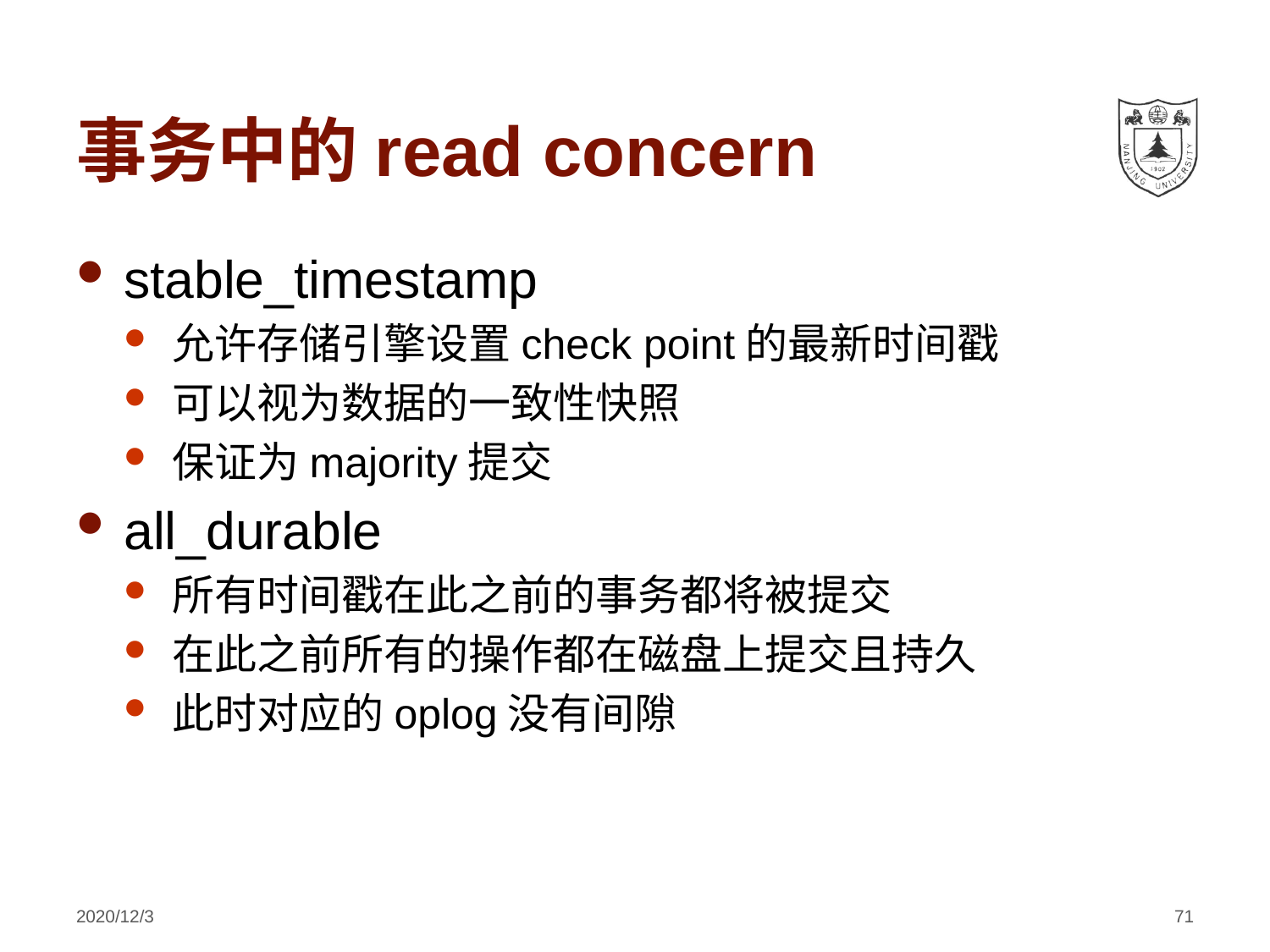

# 事务中的read concern
stable_timestamp
允许存储引擎设置check point的最新时间戳
可以视为数据的一致性快照
保证为majority提交
all_durable
所有时间戳在此之前的事务都将被提交
在此之前所有的操作都在磁盘上提交且持久
此时对应的oplog没有间隙

2020/12/3

71